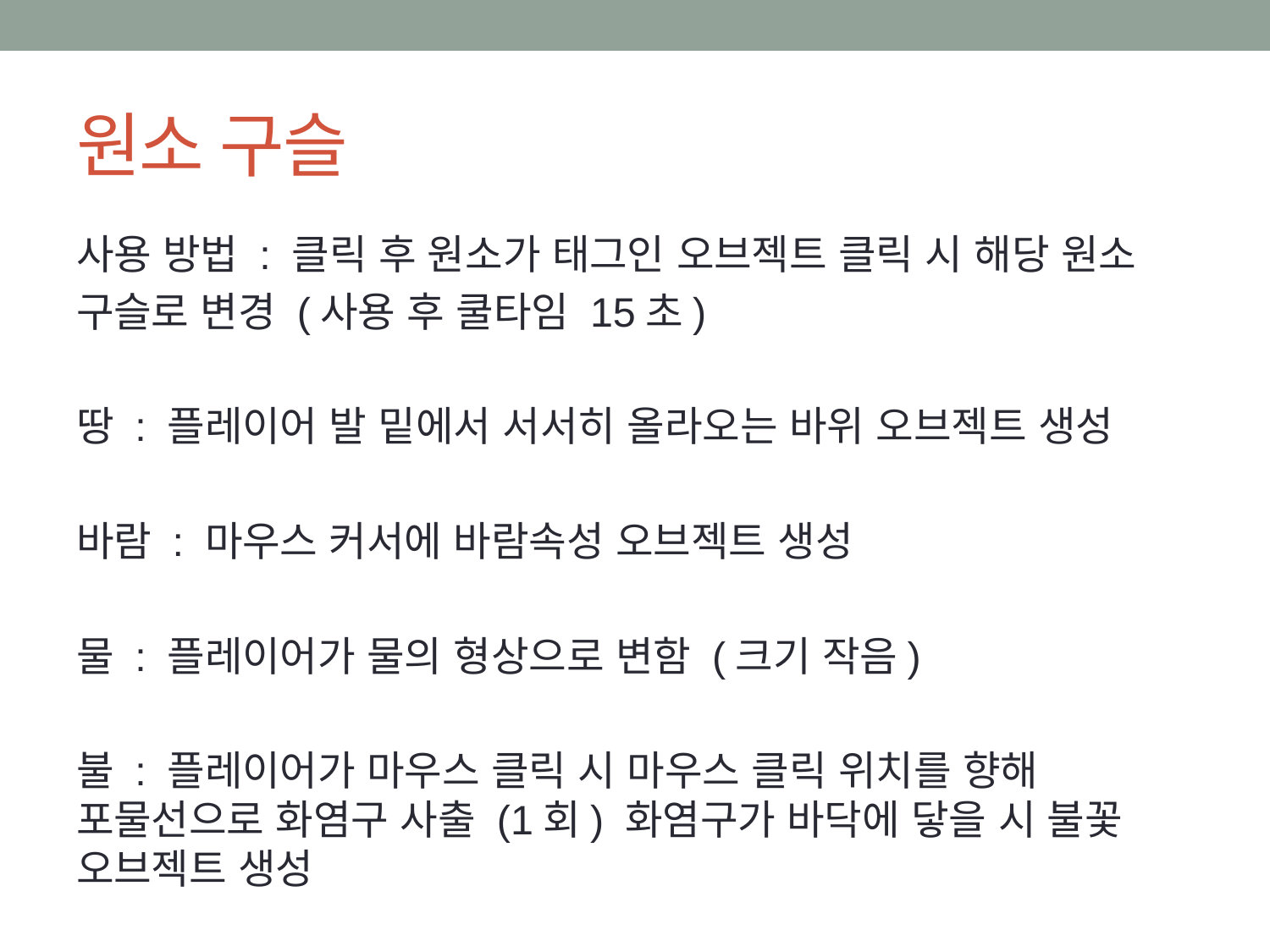

# 원소 구슬
사용 방법 : 클릭 후 원소가 태그인 오브젝트 클릭 시 해당 원소
구슬로 변경 (사용 후 쿨타임 15초)

땅 : 플레이어 발 밑에서 서서히 올라오는 바위 오브젝트 생성

바람 : 마우스 커서에 바람속성 오브젝트 생성

물 : 플레이어가 물의 형상으로 변함 (크기 작음)

불 : 플레이어가 마우스 클릭 시 마우스 클릭 위치를 향해 포물선으로 화염구 사출 (1회) 화염구가 바닥에 닿을 시 불꽃 오브젝트 생성